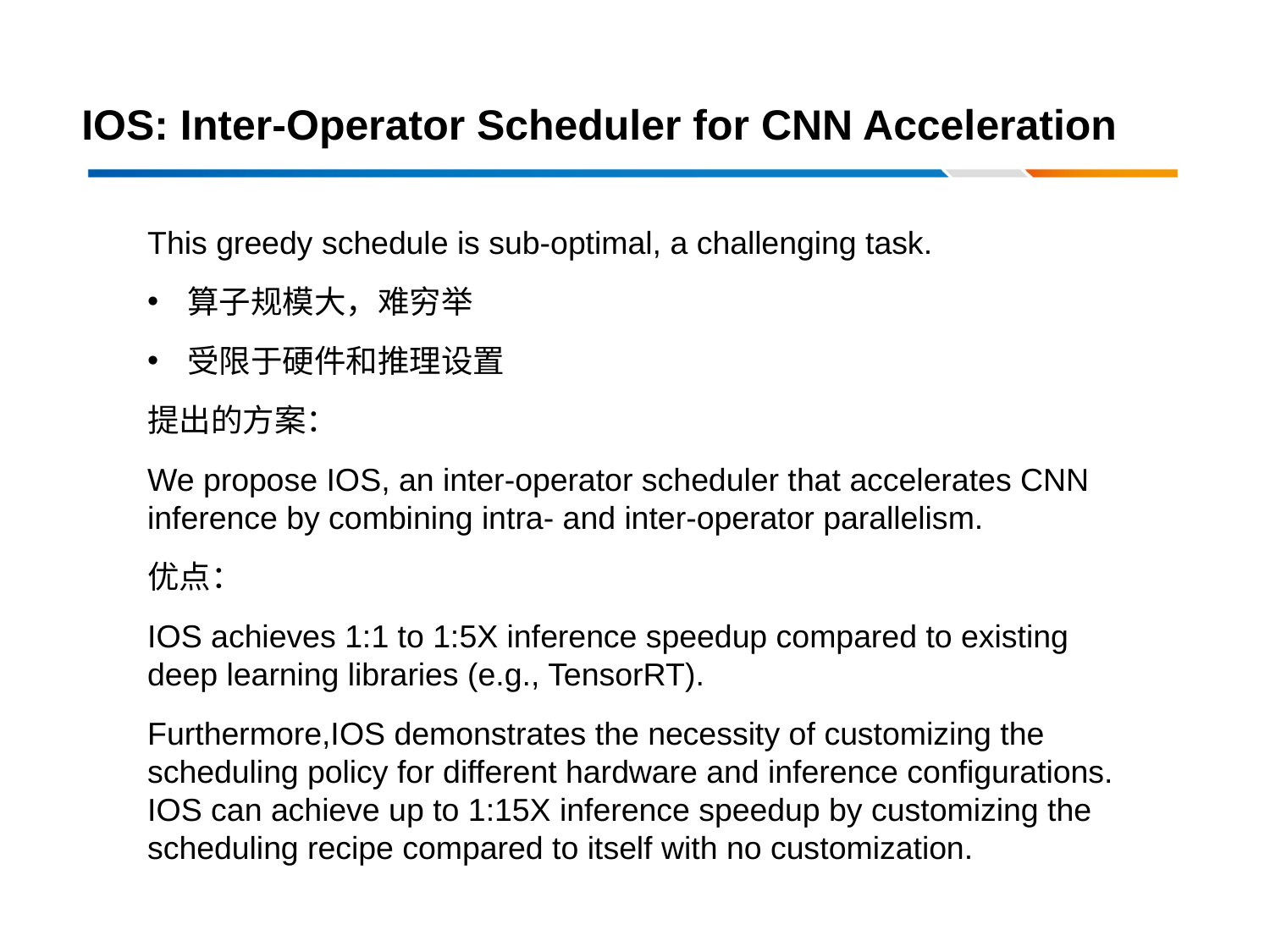

# IOS: Inter-Operator Scheduler for CNN Acceleration
This greedy schedule is sub-optimal, a challenging task.
算子规模大，难穷举
受限于硬件和推理设置
提出的方案：
We propose IOS, an inter-operator scheduler that accelerates CNN inference by combining intra- and inter-operator parallelism.
优点：
IOS achieves 1:1 to 1:5X inference speedup compared to existing deep learning libraries (e.g., TensorRT).
Furthermore,IOS demonstrates the necessity of customizing the scheduling policy for different hardware and inference configurations. IOS can achieve up to 1:15X inference speedup by customizing the scheduling recipe compared to itself with no customization.